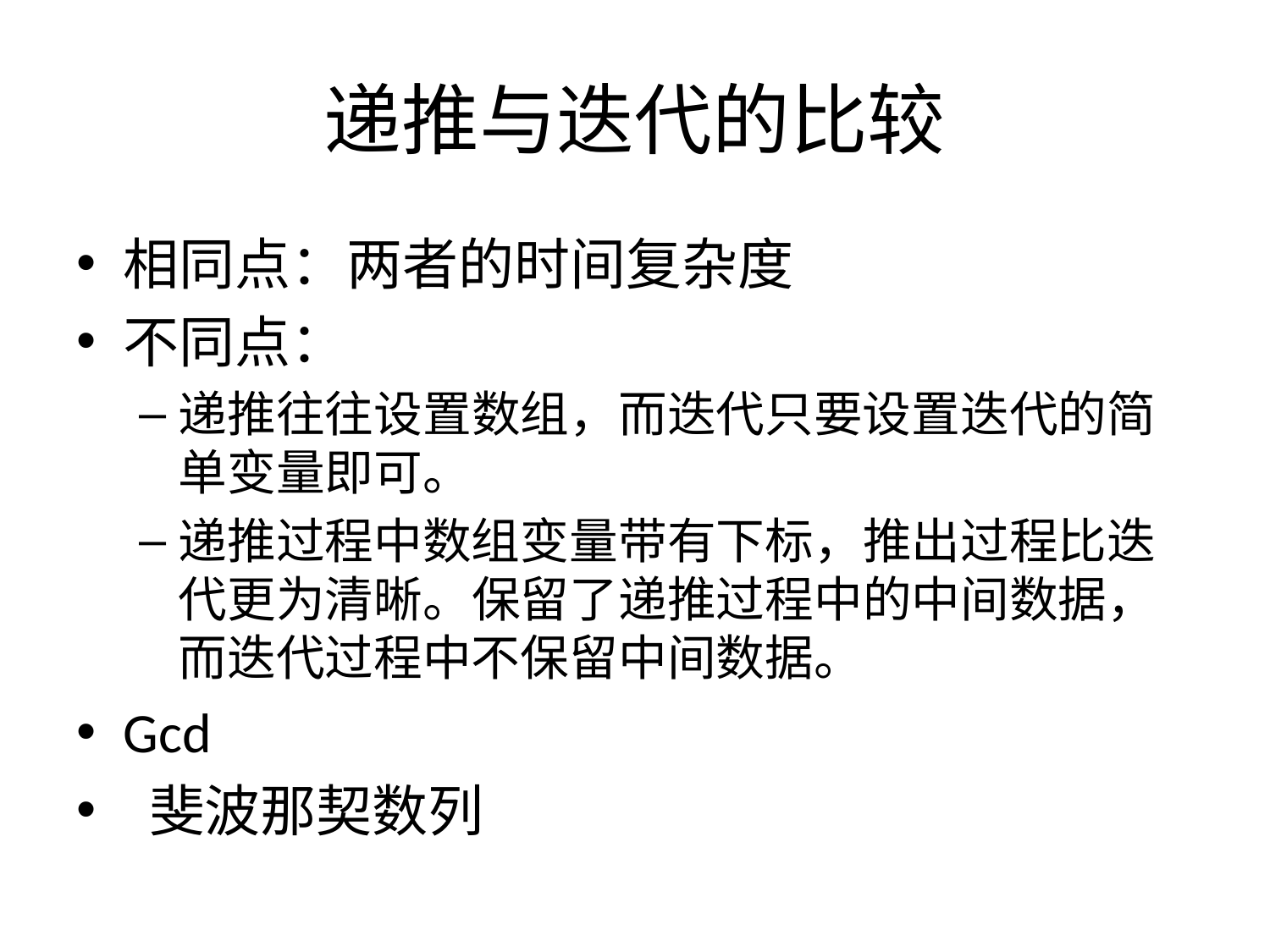

# 递推与迭代的比较
相同点：两者的时间复杂度
不同点：
递推往往设置数组，而迭代只要设置迭代的简单变量即可。
递推过程中数组变量带有下标，推出过程比迭代更为清晰。保留了递推过程中的中间数据，而迭代过程中不保留中间数据。
Gcd
 斐波那契数列